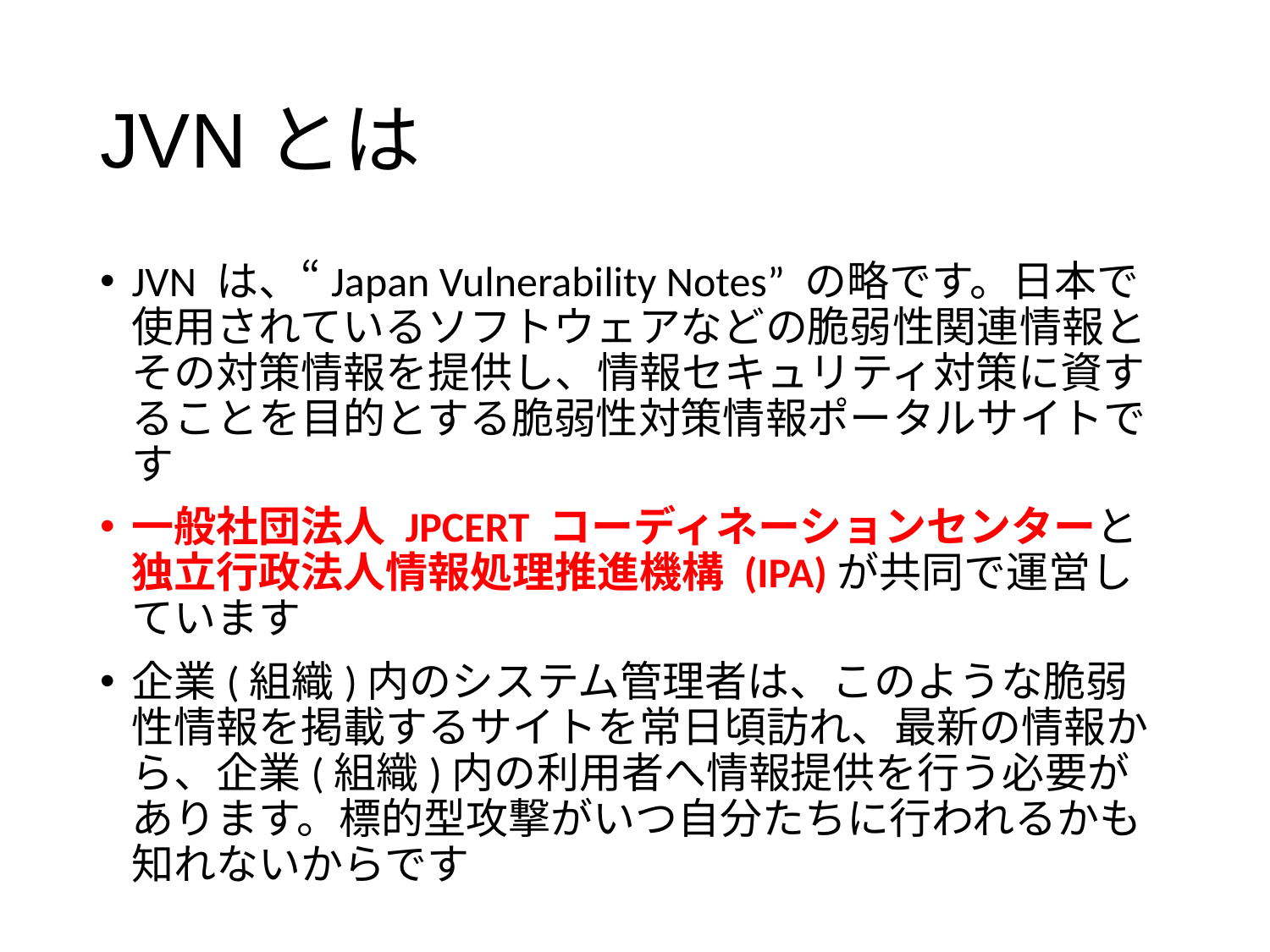

# JVNとは
JVN は、“Japan Vulnerability Notes” の略です。日本で使用されているソフトウェアなどの脆弱性関連情報とその対策情報を提供し、情報セキュリティ対策に資することを目的とする脆弱性対策情報ポータルサイトです
一般社団法人 JPCERT コーディネーションセンターと独立行政法人情報処理推進機構 (IPA)が共同で運営しています
企業(組織)内のシステム管理者は、このような脆弱性情報を掲載するサイトを常日頃訪れ、最新の情報から、企業(組織)内の利用者へ情報提供を行う必要があります。標的型攻撃がいつ自分たちに行われるかも知れないからです